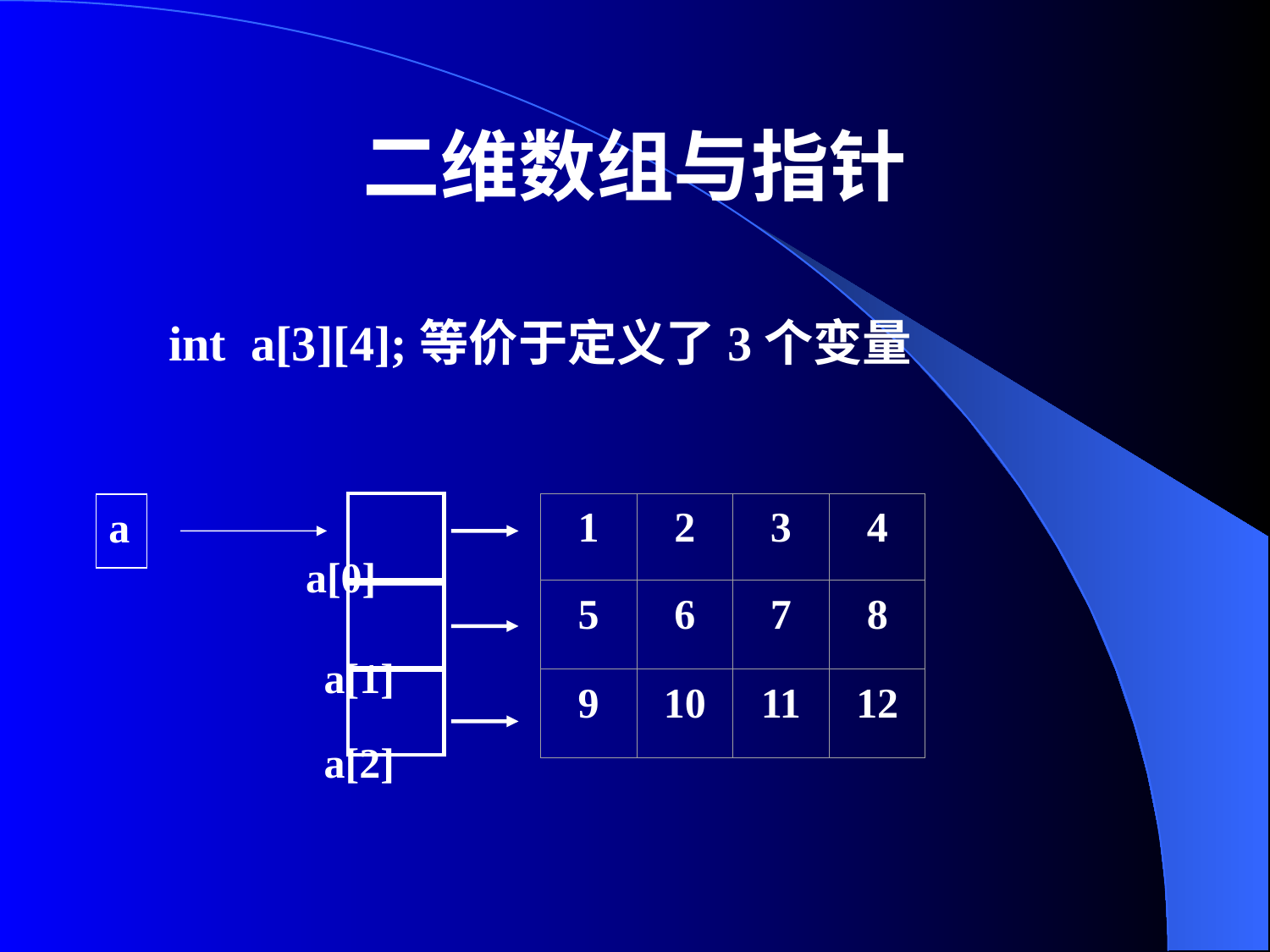

# 二维数组与指针
int  a[3][4];等价于定义了3个变量

　a[0]

1

2

3

4

a

5

6

7

8

　a[1]

9

10

11

12

　a[2]